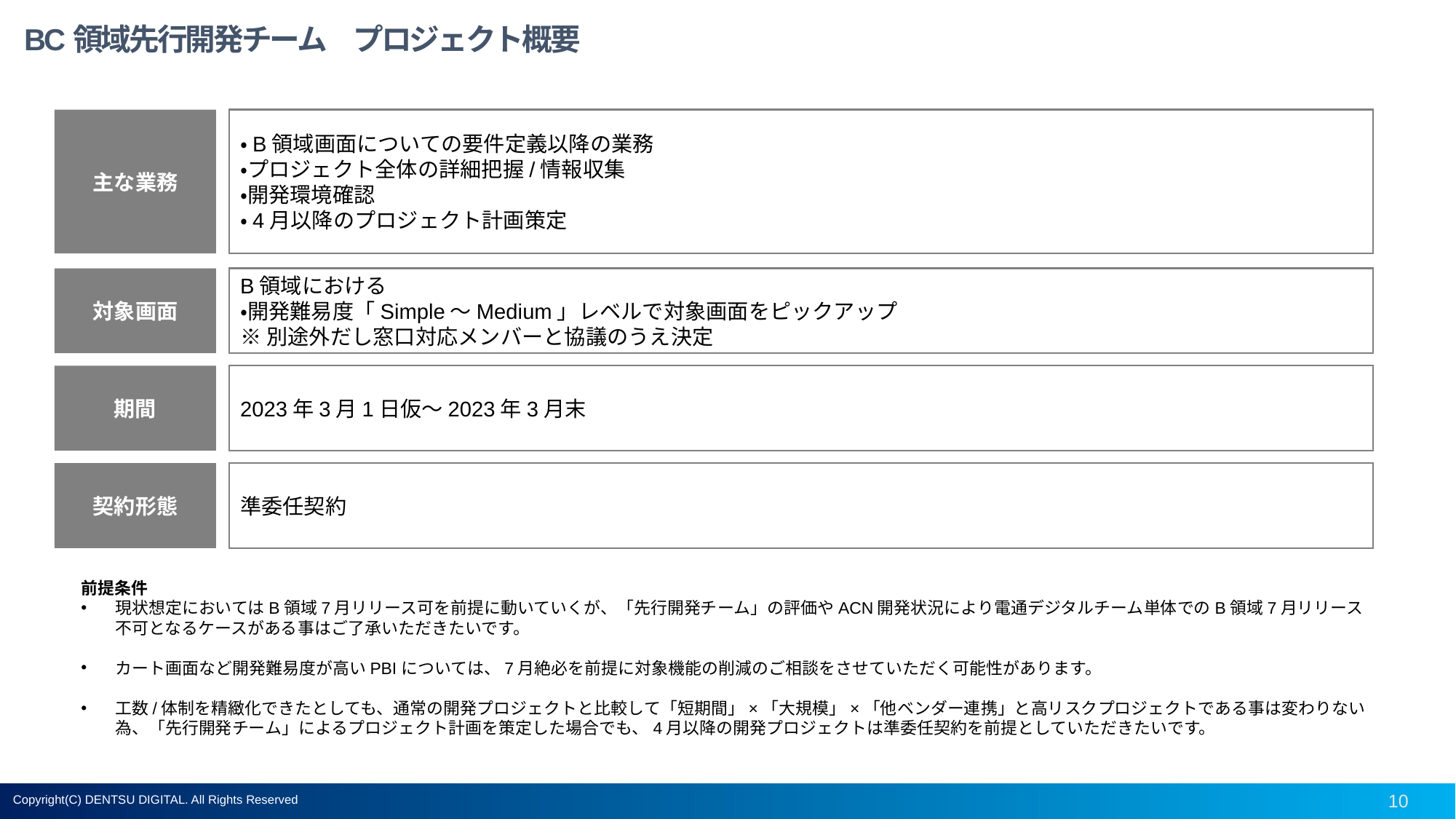

BC領域先行開発チーム　プロジェクト概要
主な業務
・B領域画面についての要件定義以降の業務
・プロジェクト全体の詳細把握/情報収集
・開発環境確認
・4月以降のプロジェクト計画策定
対象画面
B領域における
・開発難易度「Simple～Medium」レベルで対象画面をピックアップ
※別途外だし窓口対応メンバーと協議のうえ決定
期間
2023年3月1日仮～2023年3月末
契約形態
準委任契約
前提条件
現状想定においてはB領域7月リリース可を前提に動いていくが、「先行開発チーム」の評価やACN開発状況により電通デジタルチーム単体でのB領域7月リリース不可となるケースがある事はご了承いただきたいです。

カート画面など開発難易度が高いPBIについては、7月絶必を前提に対象機能の削減のご相談をさせていただく可能性があります。

工数/体制を精緻化できたとしても、通常の開発プロジェクトと比較して「短期間」×「大規模」×「他ベンダー連携」と高リスクプロジェクトである事は変わりない為、「先行開発チーム」によるプロジェクト計画を策定した場合でも、4月以降の開発プロジェクトは準委任契約を前提としていただきたいです。
10